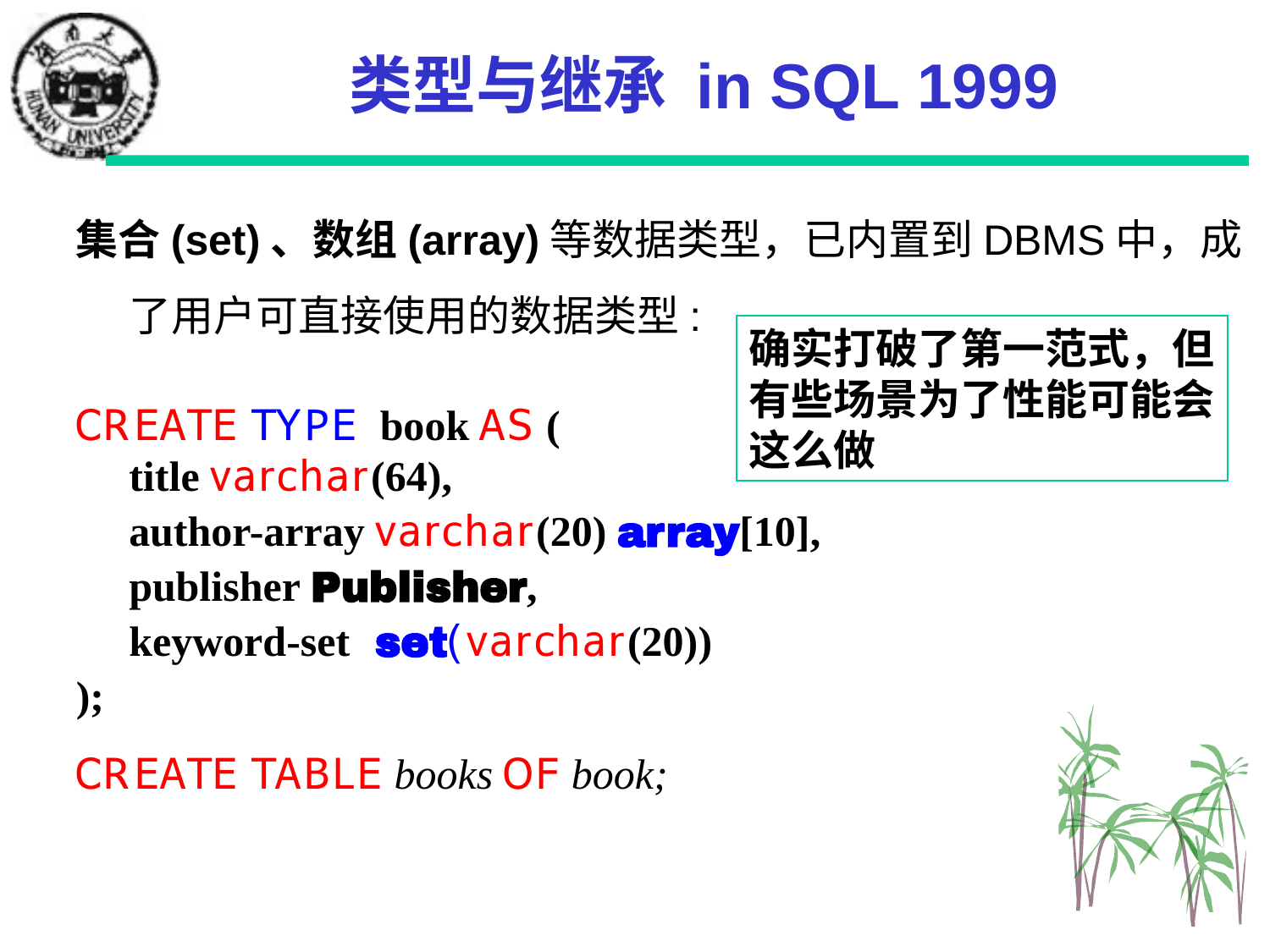

# 类型与继承 in SQL 1999
集合(set)、数组(array)等数据类型，已内置到DBMS中，成了用户可直接使用的数据类型:

CREATE TYPE  book AS (
title varchar(64),
     author-array varchar(20) array[10],
     publisher Publisher,
	keyword-set  set(varchar(20))
);

CREATE TABLE books OF book;
确实打破了第一范式，但有些场景为了性能可能会这么做